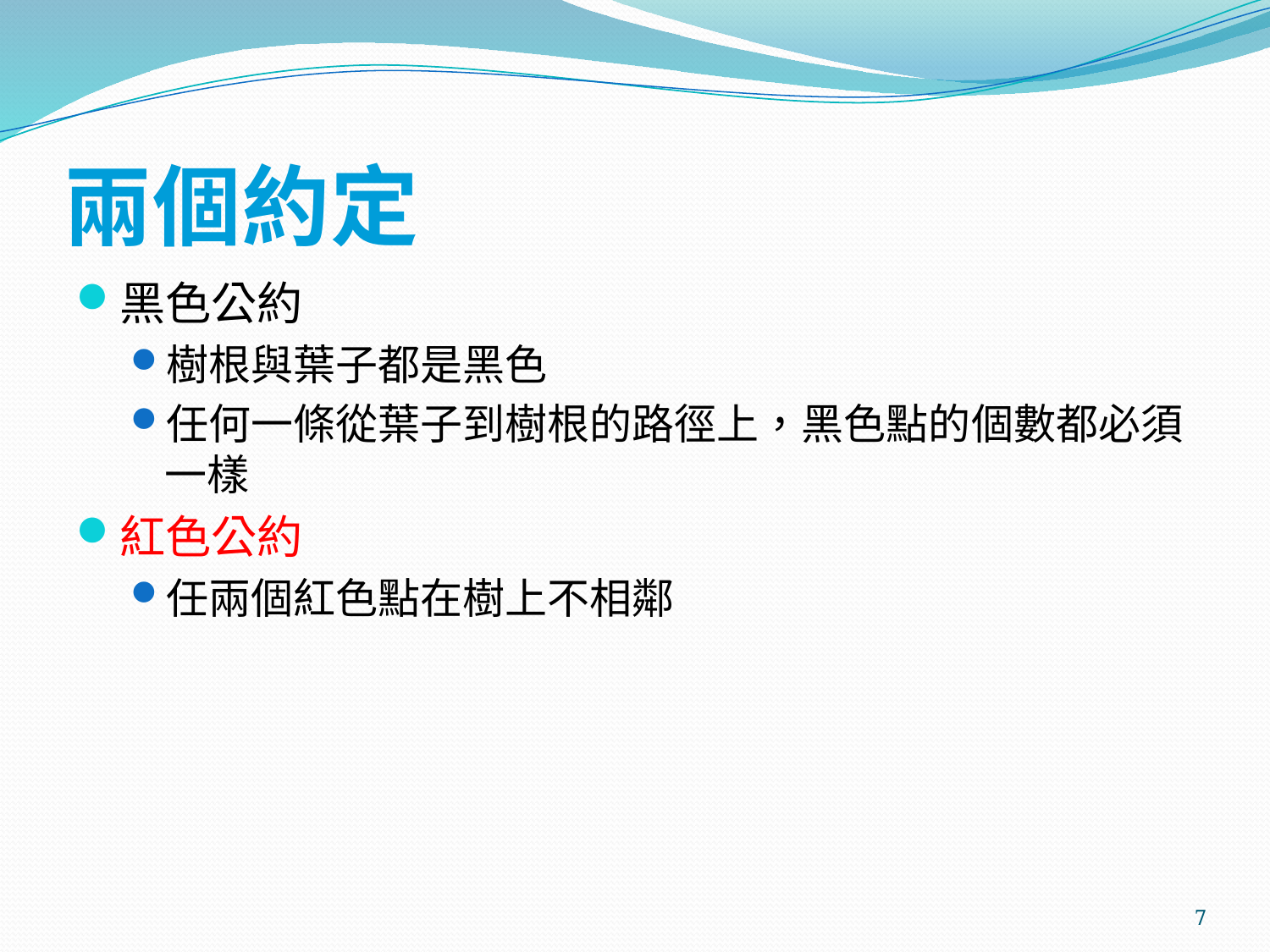

# 兩個約定
黑色公約
樹根與葉子都是黑色
任何一條從葉子到樹根的路徑上，黑色點的個數都必須一樣
紅色公約
任兩個紅色點在樹上不相鄰
7